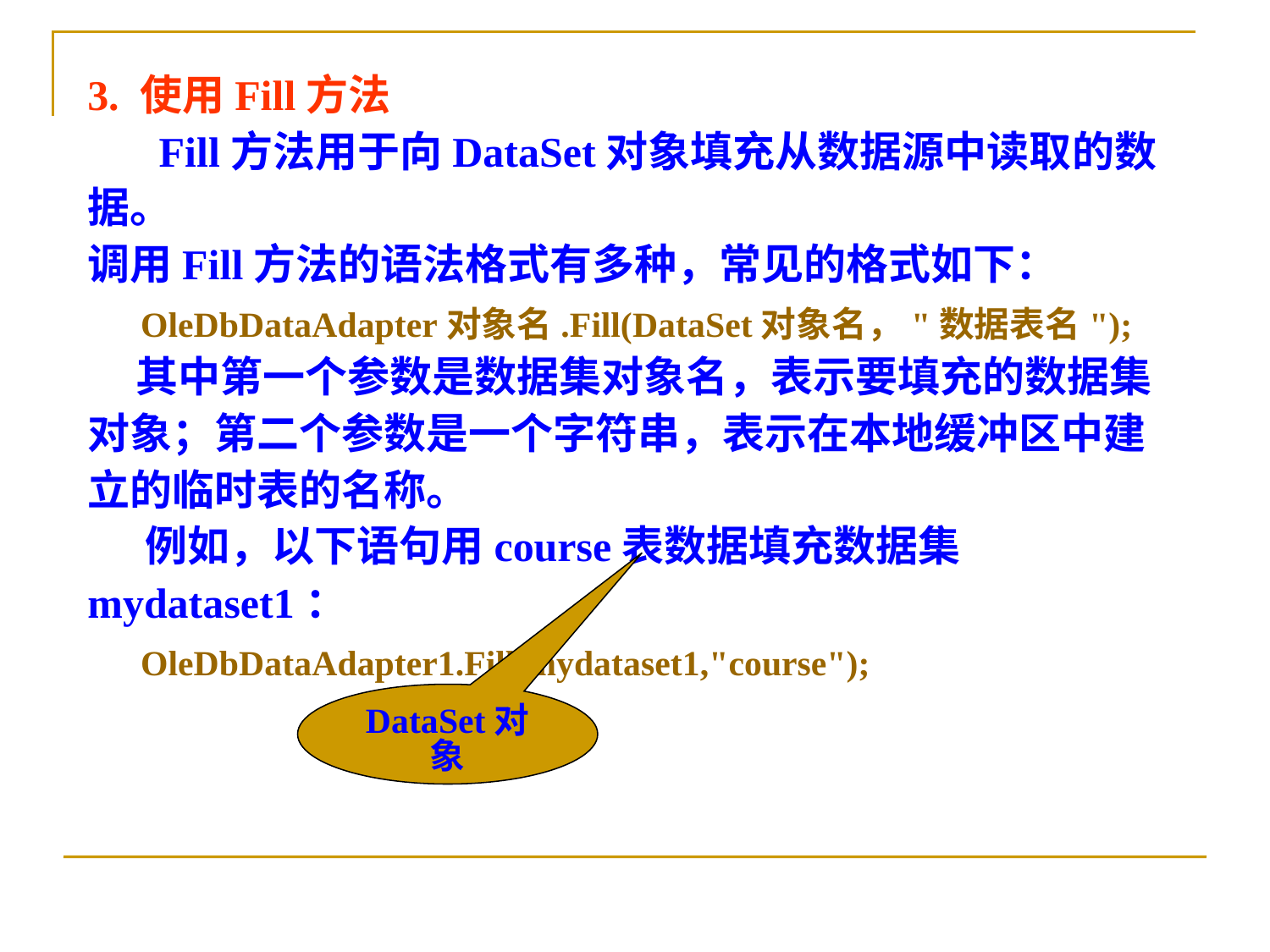

3. 使用Fill方法
　  Fill方法用于向DataSet对象填充从数据源中读取的数据。
调用Fill方法的语法格式有多种，常见的格式如下：
      OleDbDataAdapter对象名.Fill(DataSet对象名，"数据表名");
    其中第一个参数是数据集对象名，表示要填充的数据集对象；第二个参数是一个字符串，表示在本地缓冲区中建立的临时表的名称。
     例如，以下语句用course表数据填充数据集mydataset1：
      OleDbDataAdapter1.Fill(mydataset1,"course");
DataSet对象